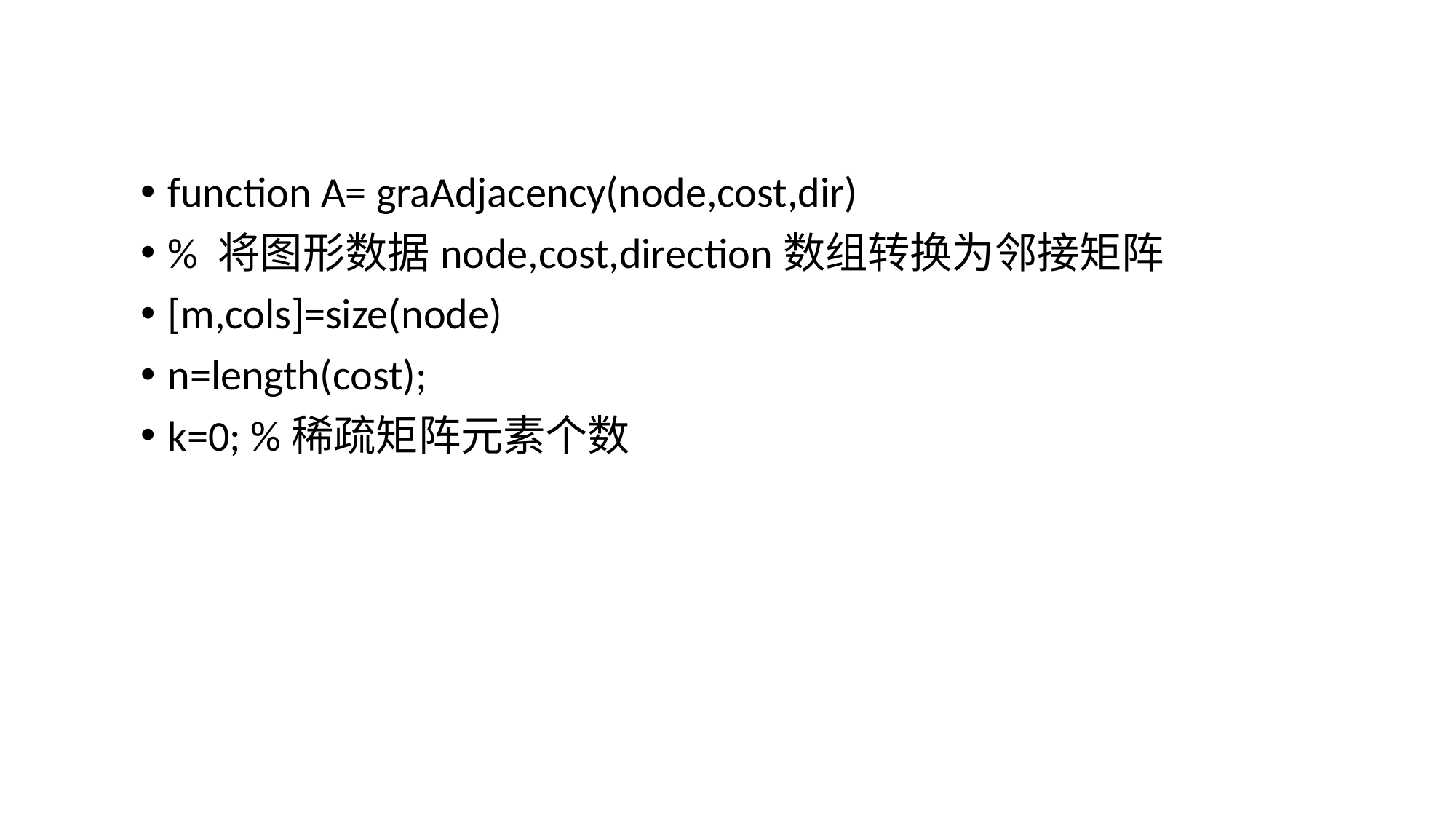

#
function A= graAdjacency(node,cost,dir)
% 将图形数据node,cost,direction数组转换为邻接矩阵
[m,cols]=size(node)
n=length(cost);
k=0; %稀疏矩阵元素个数